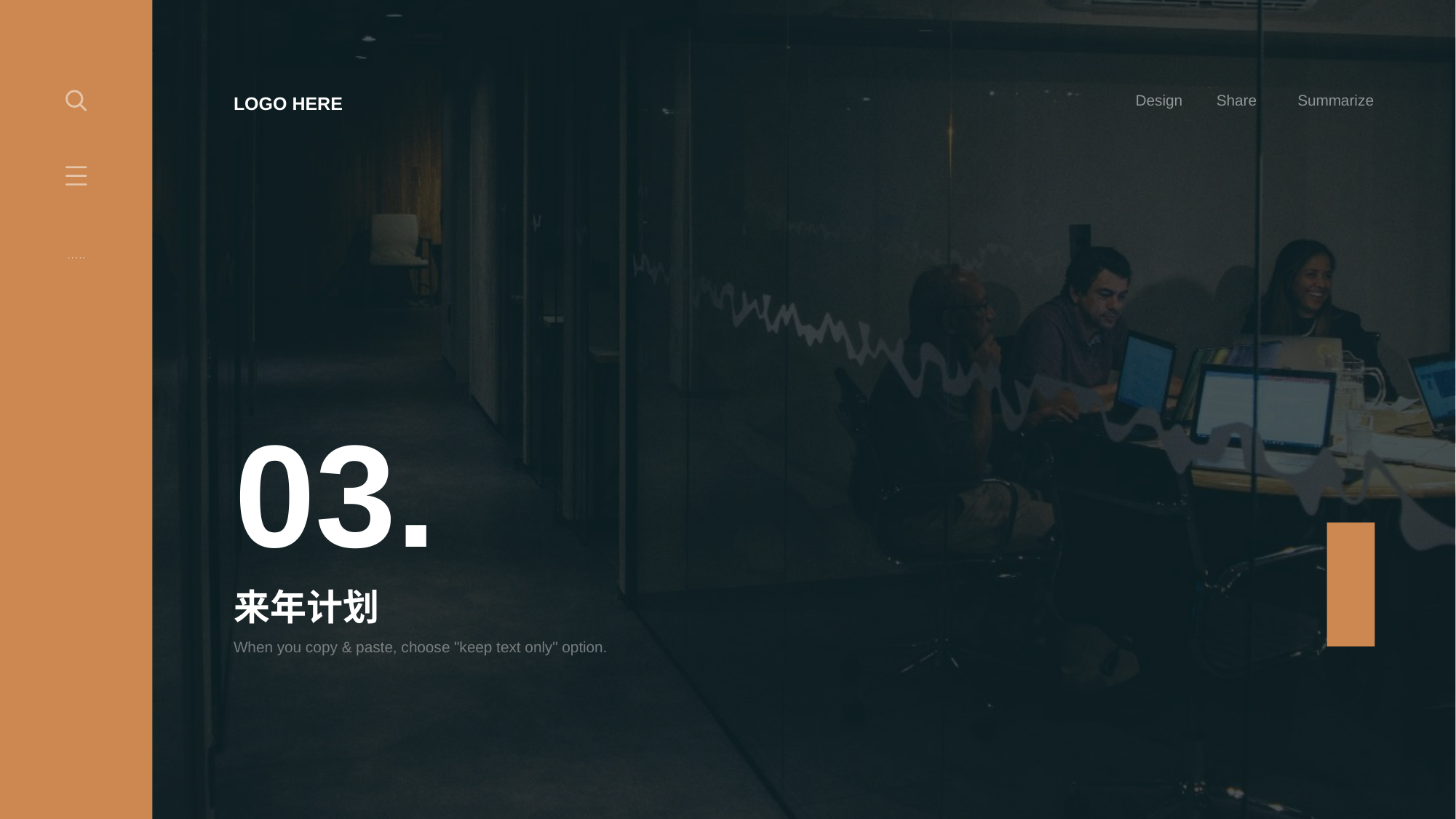

Design
Share
Summarize
LOGO HERE

…..
03.

# 来年计划
When you copy & paste, choose "keep text only" option.